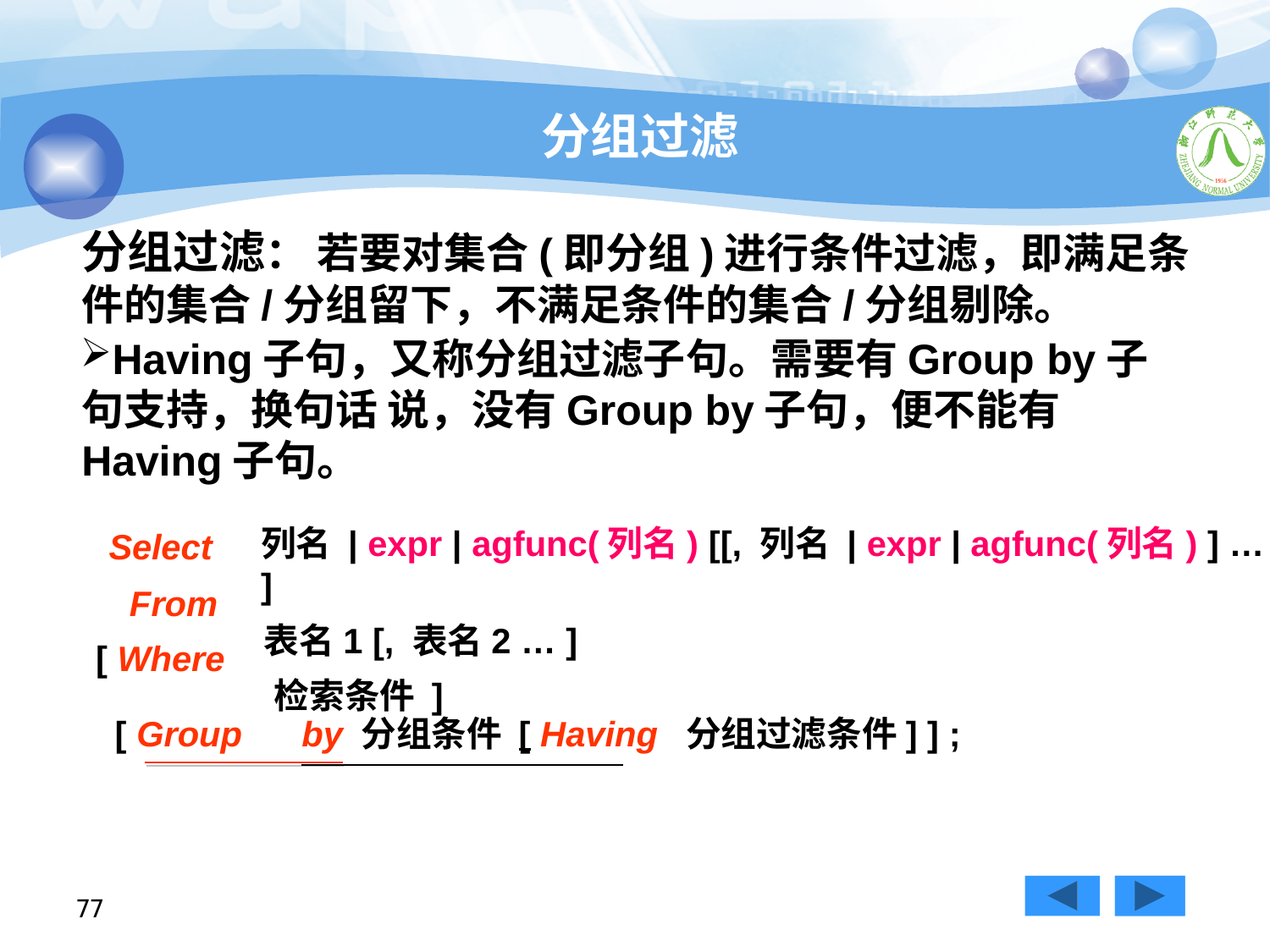

# 分组过滤
分组过滤： 若要对集合(即分组)进行条件过滤，即满足条件的集合/分组留下，不满足条件的集合/分组剔除。
Having子句，又称分组过滤子句。需要有Group by子句支持，换句话 说，没有Group by子句，便不能有Having子句。
列名 | expr | agfunc(列名) [[, 列名 | expr | agfunc(列名) ] … ]
表名1 [, 表名2 … ]
检索条件 ]
Select  From
[ Where
[ Group	by 分组条件 [ Having  分组过滤条件] ] ;

77